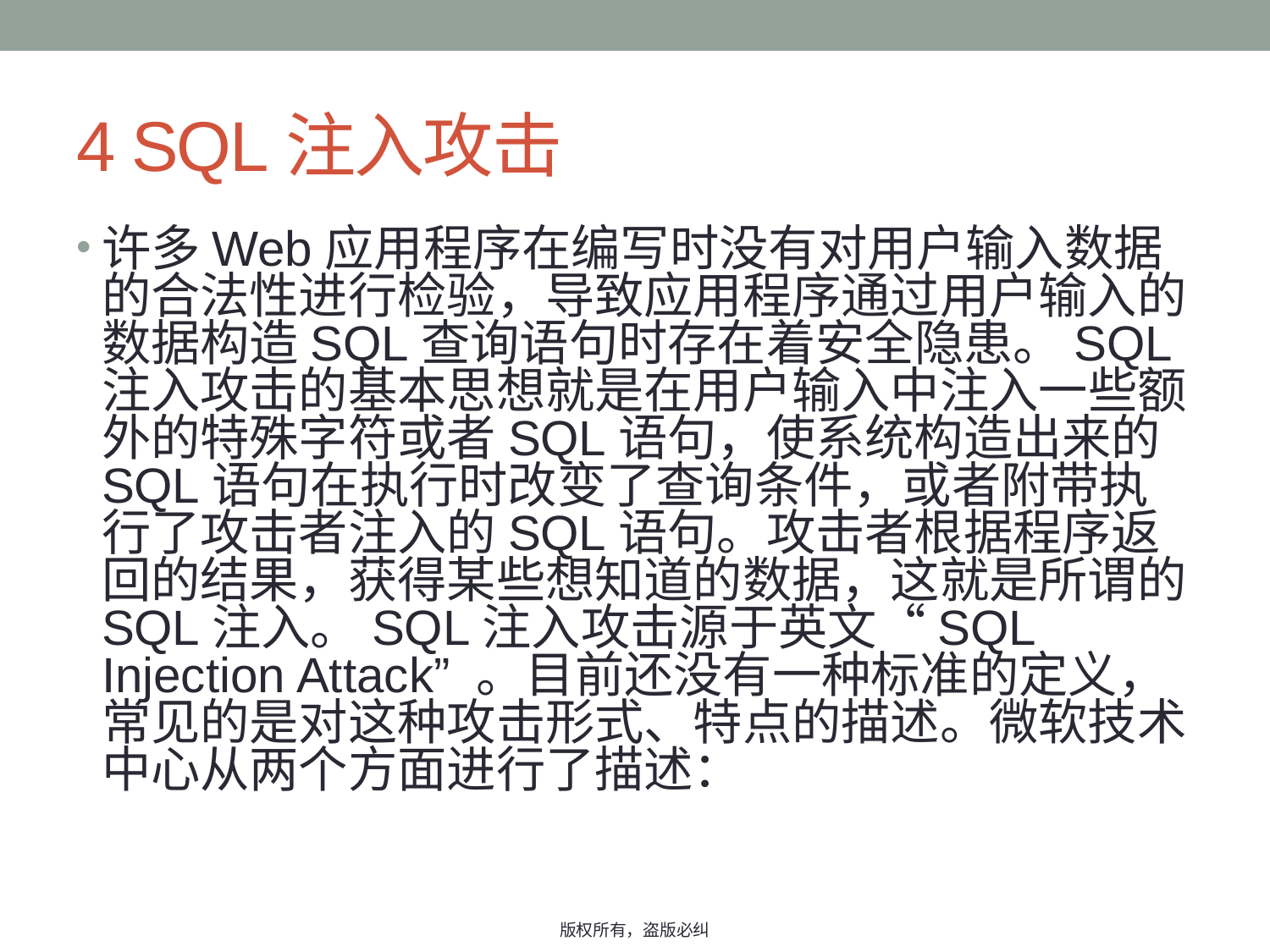

# 4 SQL注入攻击
许多Web应用程序在编写时没有对用户输入数据的合法性进行检验，导致应用程序通过用户输入的数据构造SQL查询语句时存在着安全隐患。SQL注入攻击的基本思想就是在用户输入中注入一些额外的特殊字符或者SQL语句，使系统构造出来的SQL语句在执行时改变了查询条件，或者附带执行了攻击者注入的SQL语句。攻击者根据程序返回的结果，获得某些想知道的数据，这就是所谓的SQL注入。SQL注入攻击源于英文“SQL Injection Attack” 。目前还没有一种标准的定义，常见的是对这种攻击形式、特点的描述。微软技术中心从两个方面进行了描述：
版权所有，盗版必纠